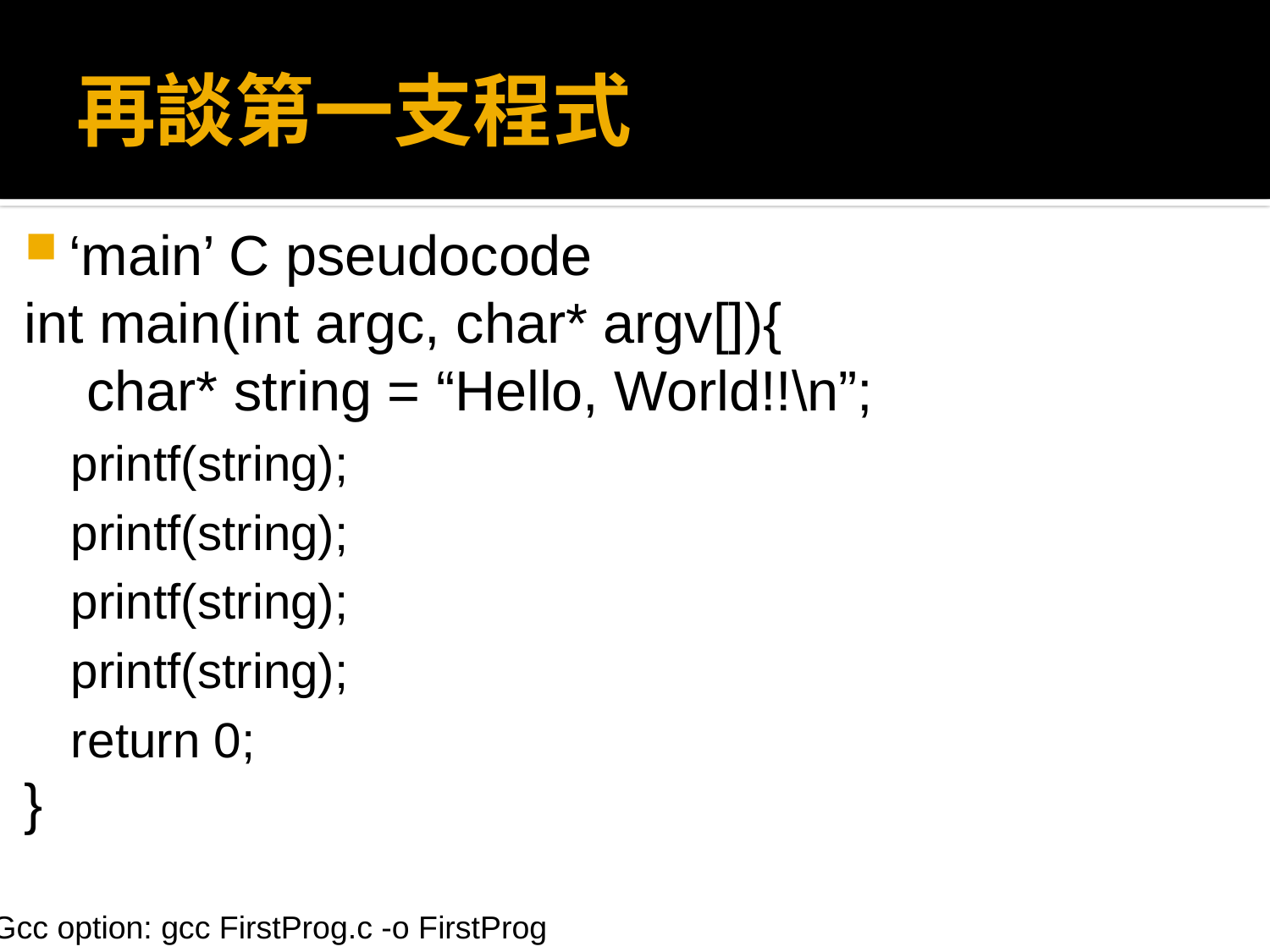

# 再談第一支程式
‘main’ C pseudocode
int main(int argc, char* argv[]){
    char* string = “Hello, World!!\n”;
printf(string);
printf(string);
printf(string);
printf(string);
return 0;
}

Gcc option: gcc FirstProg.c -o FirstProg